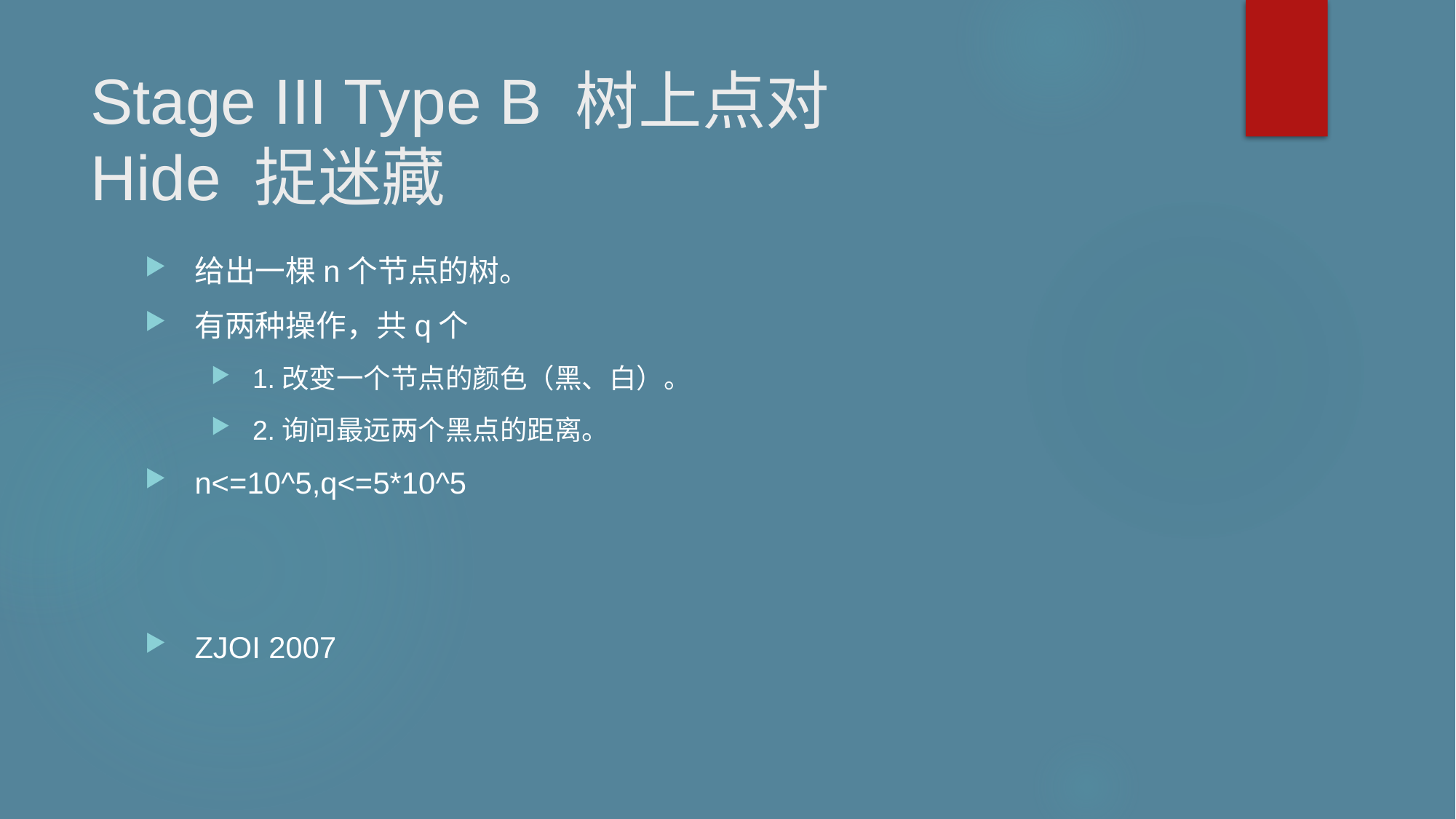

# Stage III Type B 树上点对 Hide 捉迷藏
给出一棵n个节点的树。
有两种操作，共q个
1.改变一个节点的颜色（黑、白）。
2.询问最远两个黑点的距离。
n<=10^5,q<=5*10^5

ZJOI 2007